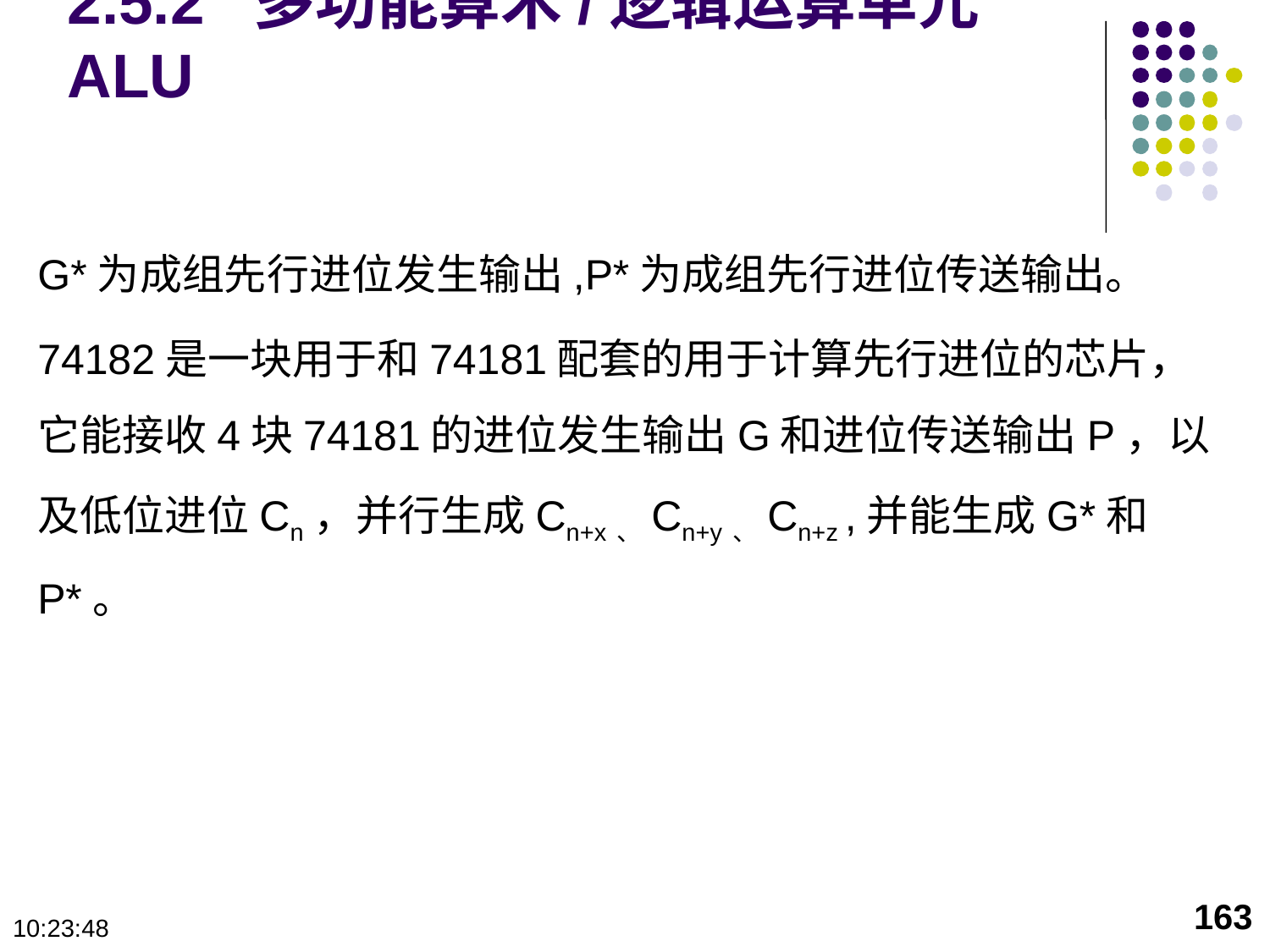

# 2.5.2  多功能算术/逻辑运算单元ALU
G*为成组先行进位发生输出,P*为成组先行进位传送输出。
74182是一块用于和74181配套的用于计算先行进位的芯片，它能接收4块74181的进位发生输出G和进位传送输出P，以及低位进位Cn，并行生成Cn+x、Cn+y、Cn+z ,并能生成G*和P*。

163
10:23:48